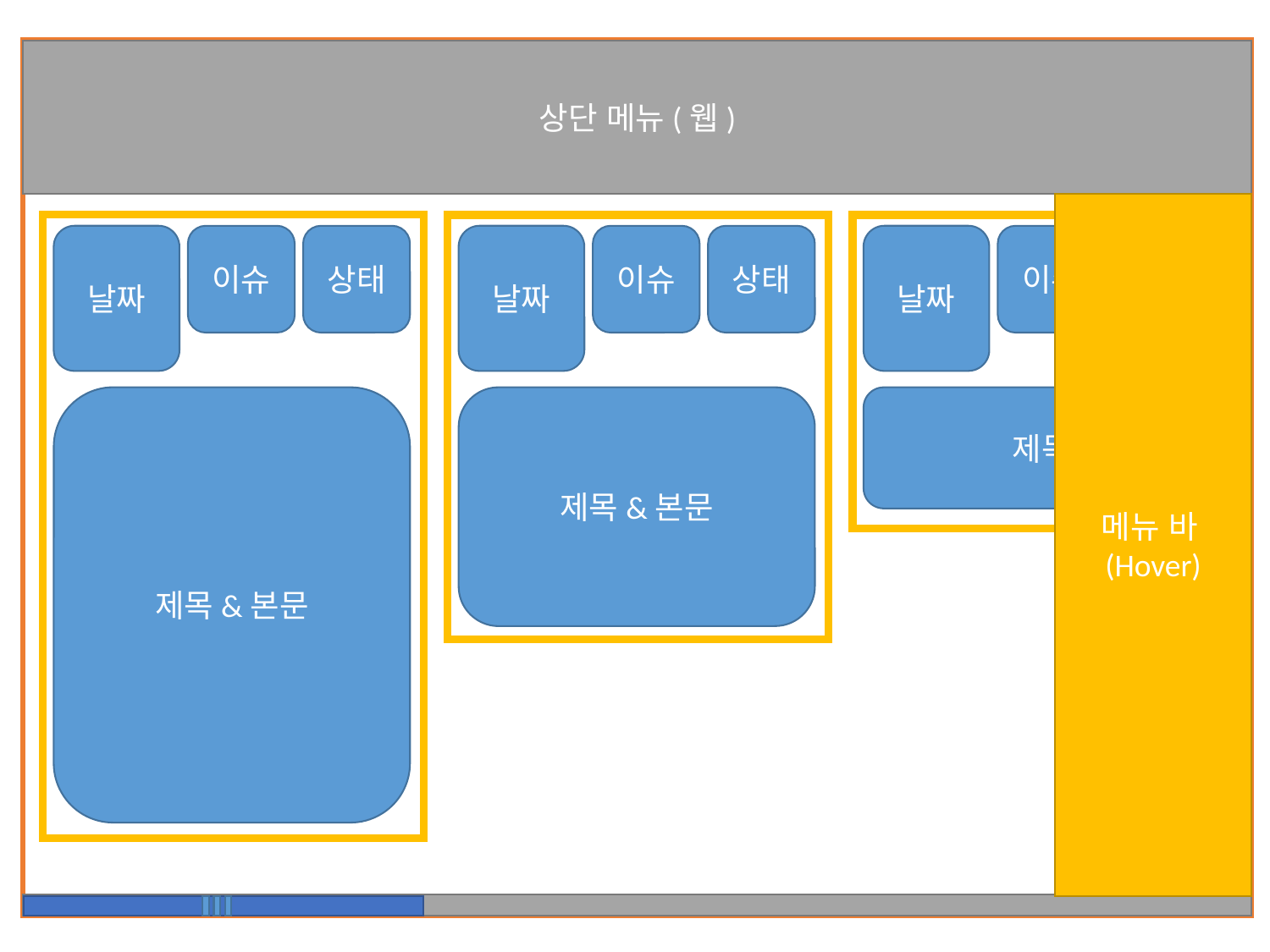

상단 메뉴(웹)
메뉴 바(Hover)

날짜
이슈
상태
날짜
이슈
상태
날짜
이슈
상태
제목&본문
제목&본문
제목